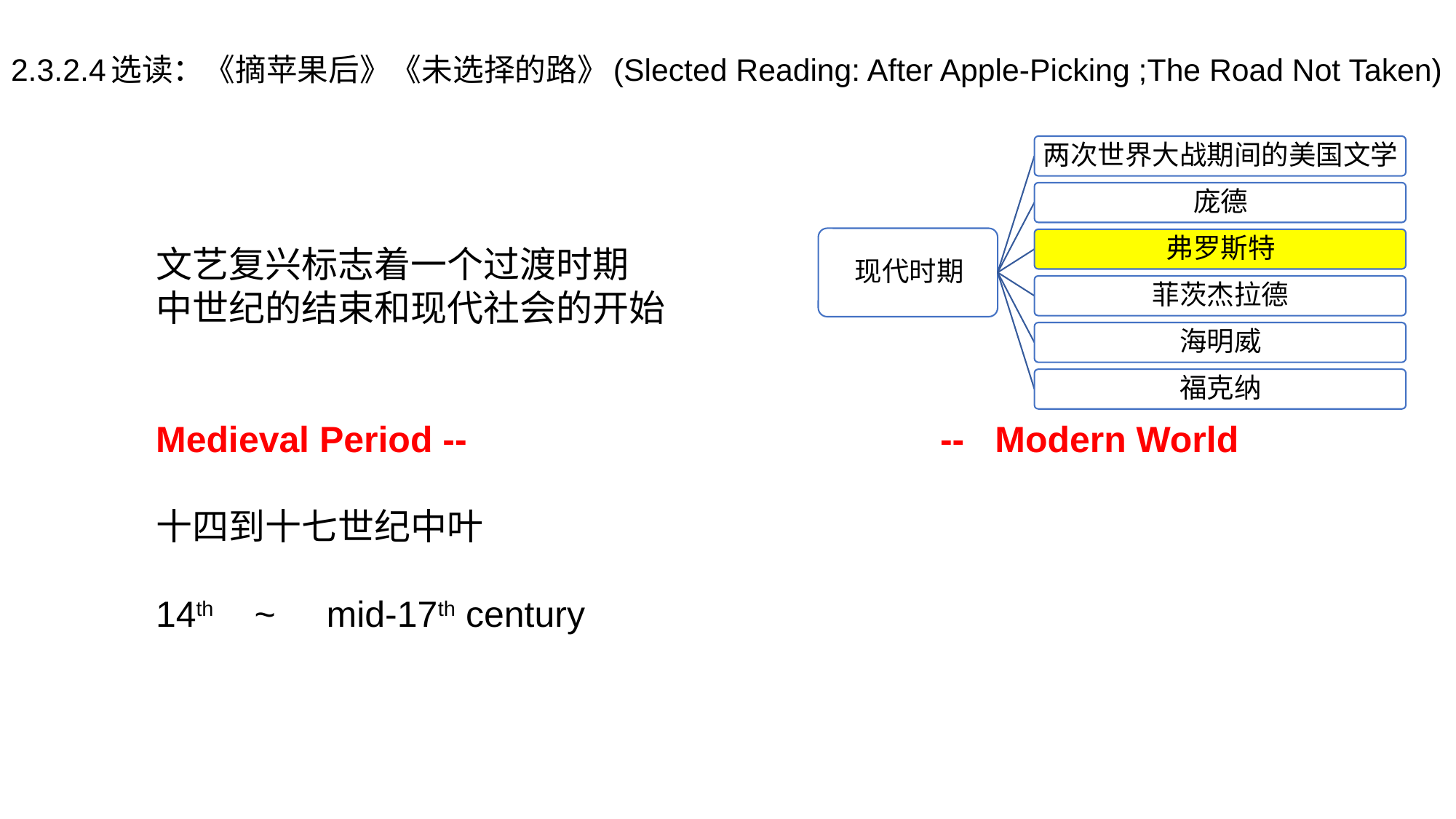

# 2.3.2.4选读：《摘苹果后》《未选择的路》(Slected Reading: After Apple-Picking ;The Road Not Taken)
现代时期

两次世界大战期间的美国文学

庞德

弗罗斯特

菲茨杰拉德

海明威

福克纳
文艺复兴标志着一个过渡时期
中世纪的结束和现代社会的开始

Medieval Period -- 					  --   Modern World

十四到十七世纪中叶

14th    ~     mid-17th century